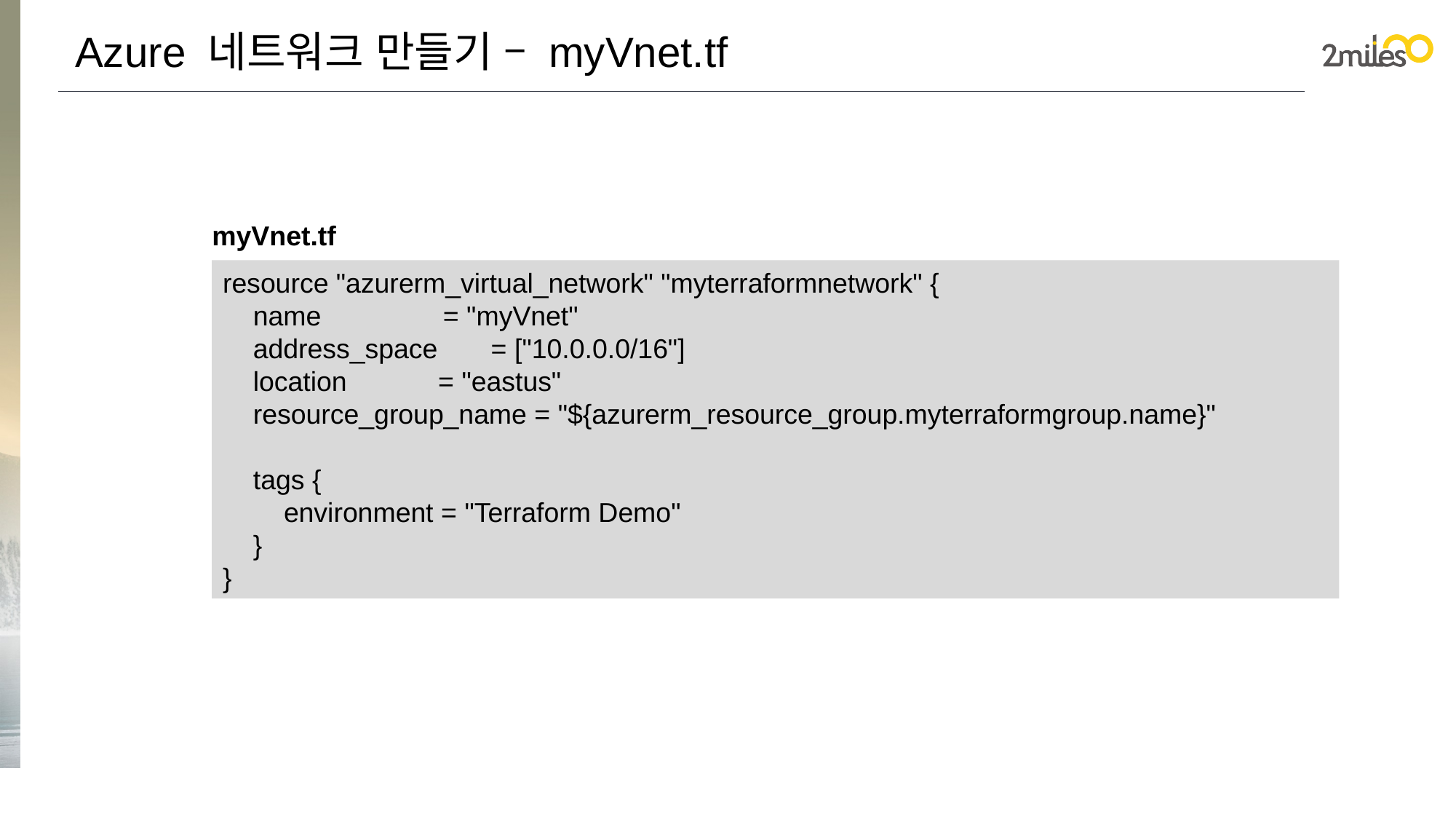

Azure 네트워크 만들기 – myVnet.tf
myVnet.tf
resource "azurerm_virtual_network" "myterraformnetwork" {
    name                = "myVnet"
    address_space       = ["10.0.0.0/16"]
    location            = "eastus"
    resource_group_name = "${azurerm_resource_group.myterraformgroup.name}"

    tags {
        environment = "Terraform Demo"
    }
}